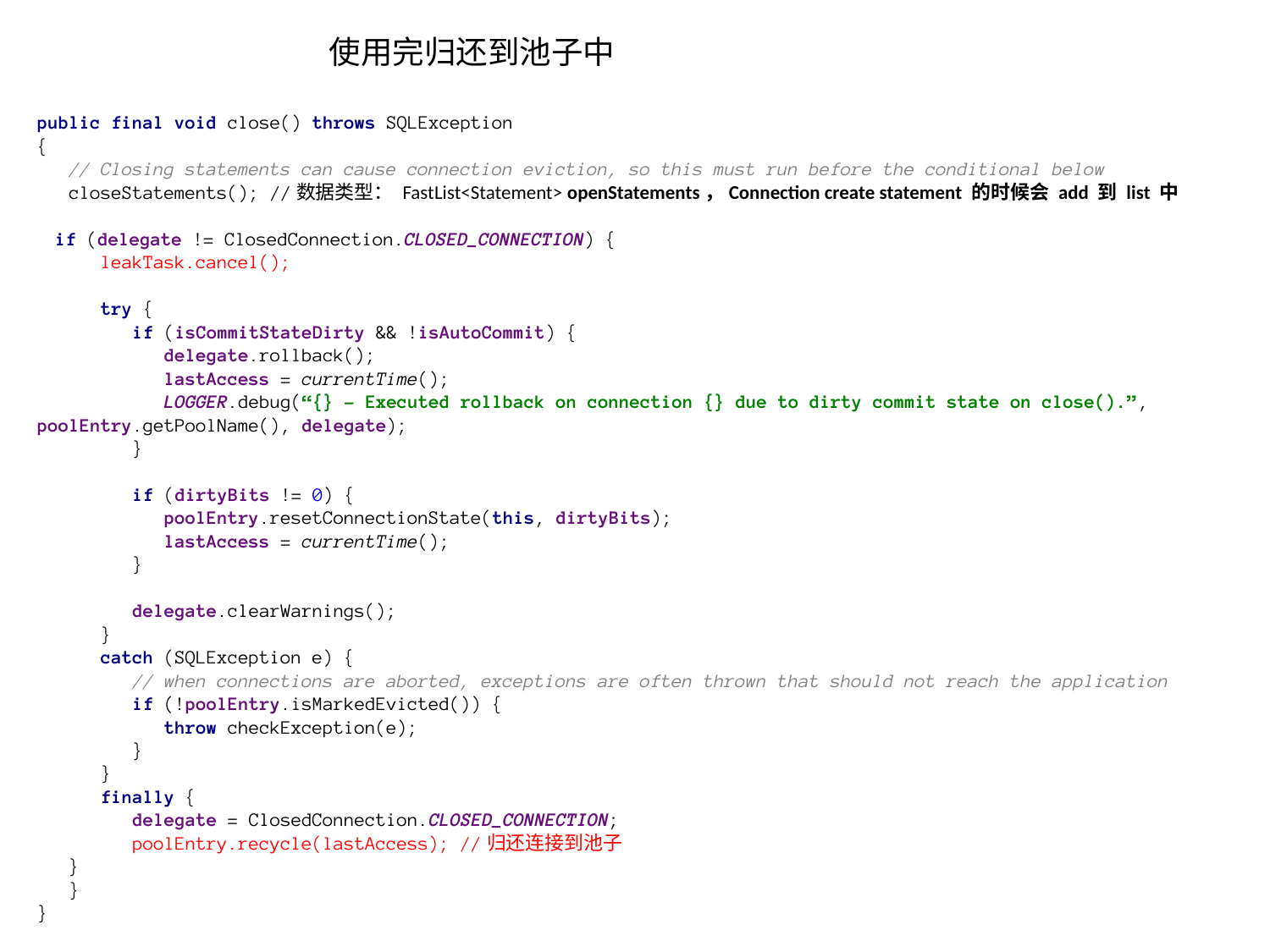

使用完归还到池子中
public final void close() throws SQLException
{
   // Closing statements can cause connection eviction, so this must run before the conditional below
   closeStatements(); //数据类型： FastList<Statement> openStatements，Connection create statement 的时候会 add 到 list 中
   if (delegate != ClosedConnection.CLOSED_CONNECTION) {
      leakTask.cancel();
      try {
         if (isCommitStateDirty && !isAutoCommit) {
            delegate.rollback();
            lastAccess = currentTime();
            LOGGER.debug(“{} - Executed rollback on connection {} due to dirty commit state on close().”, poolEntry.getPoolName(), delegate);
         }
         if (dirtyBits != 0) {
            poolEntry.resetConnectionState(this, dirtyBits);
            lastAccess = currentTime();
         }
         delegate.clearWarnings();
      }
      catch (SQLException e) {
         // when connections are aborted, exceptions are often thrown that should not reach the application
         if (!poolEntry.isMarkedEvicted()) {
            throw checkException(e);
         }
      }
      finally {
         delegate = ClosedConnection.CLOSED_CONNECTION;
         poolEntry.recycle(lastAccess); //归还连接到池子
      }
   }
}